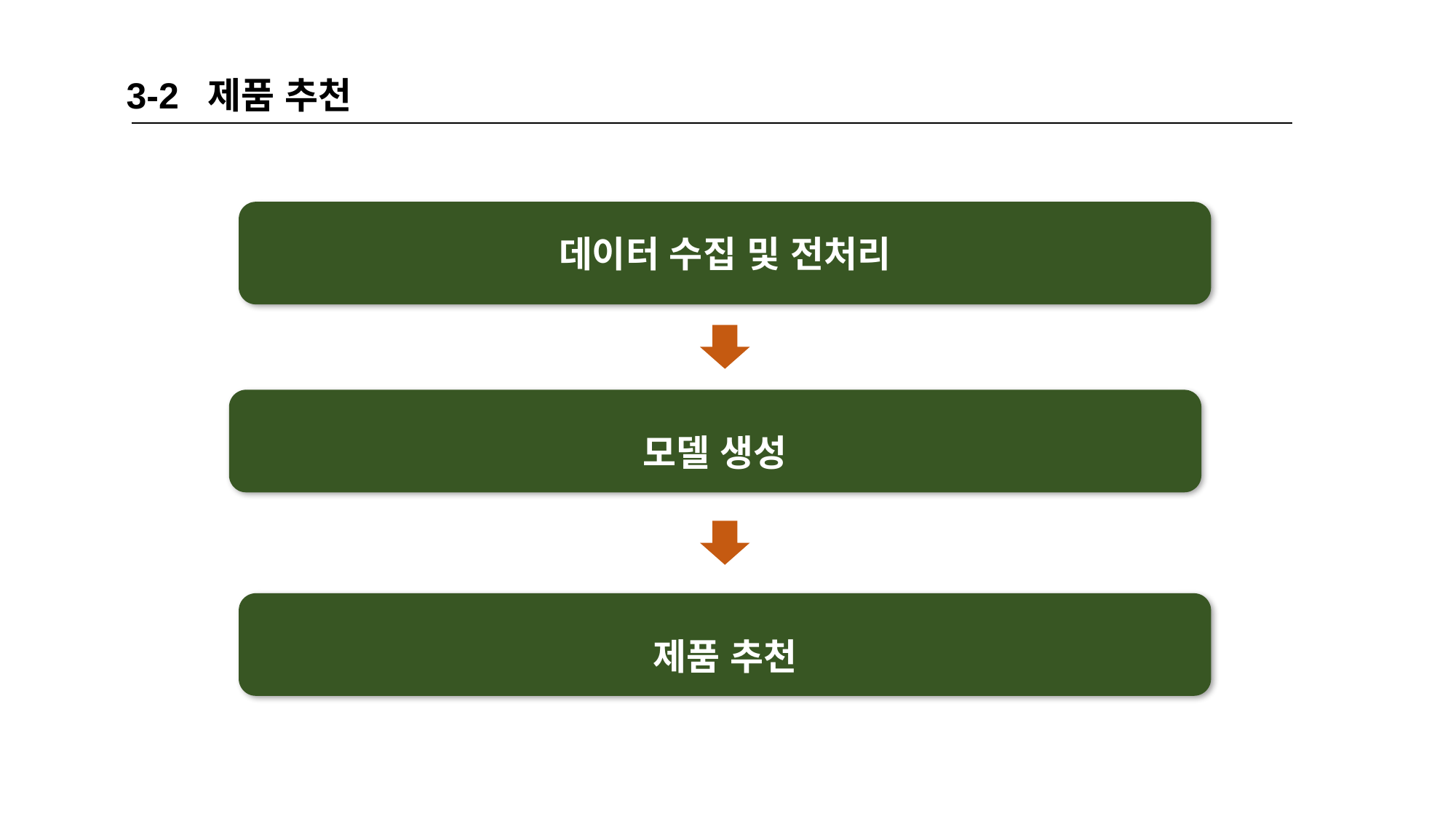

3-2  제품 추천

데이터 수집 및 전처리

모델 생성

제품 추천